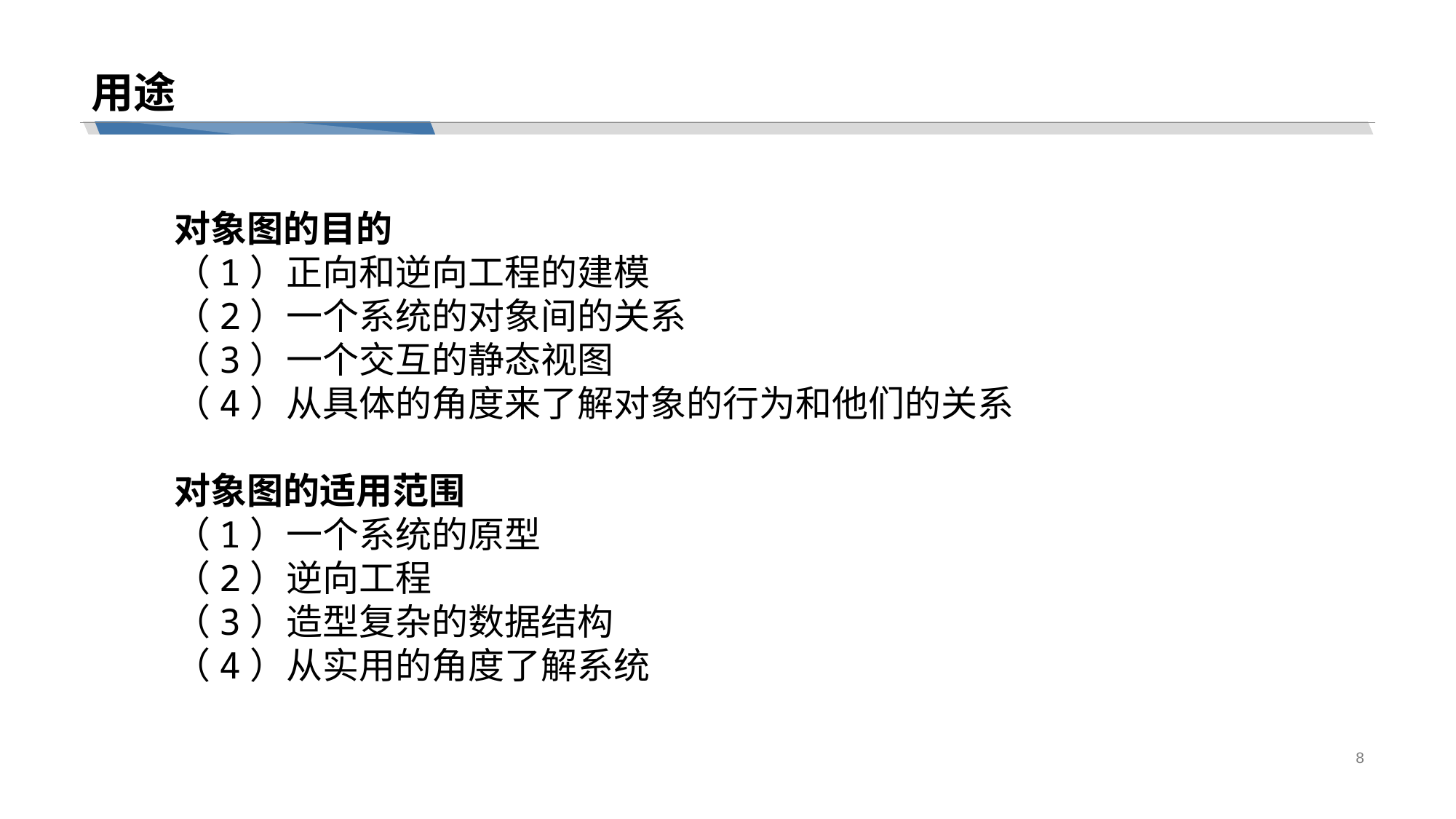

# 用途
对象图的目的
（1）正向和逆向工程的建模
（2）一个系统的对象间的关系
（3）一个交互的静态视图
（4）从具体的角度来了解对象的行为和他们的关系

对象图的适用范围
（1）一个系统的原型
（2）逆向工程
（3）造型复杂的数据结构
（4）从实用的角度了解系统
8